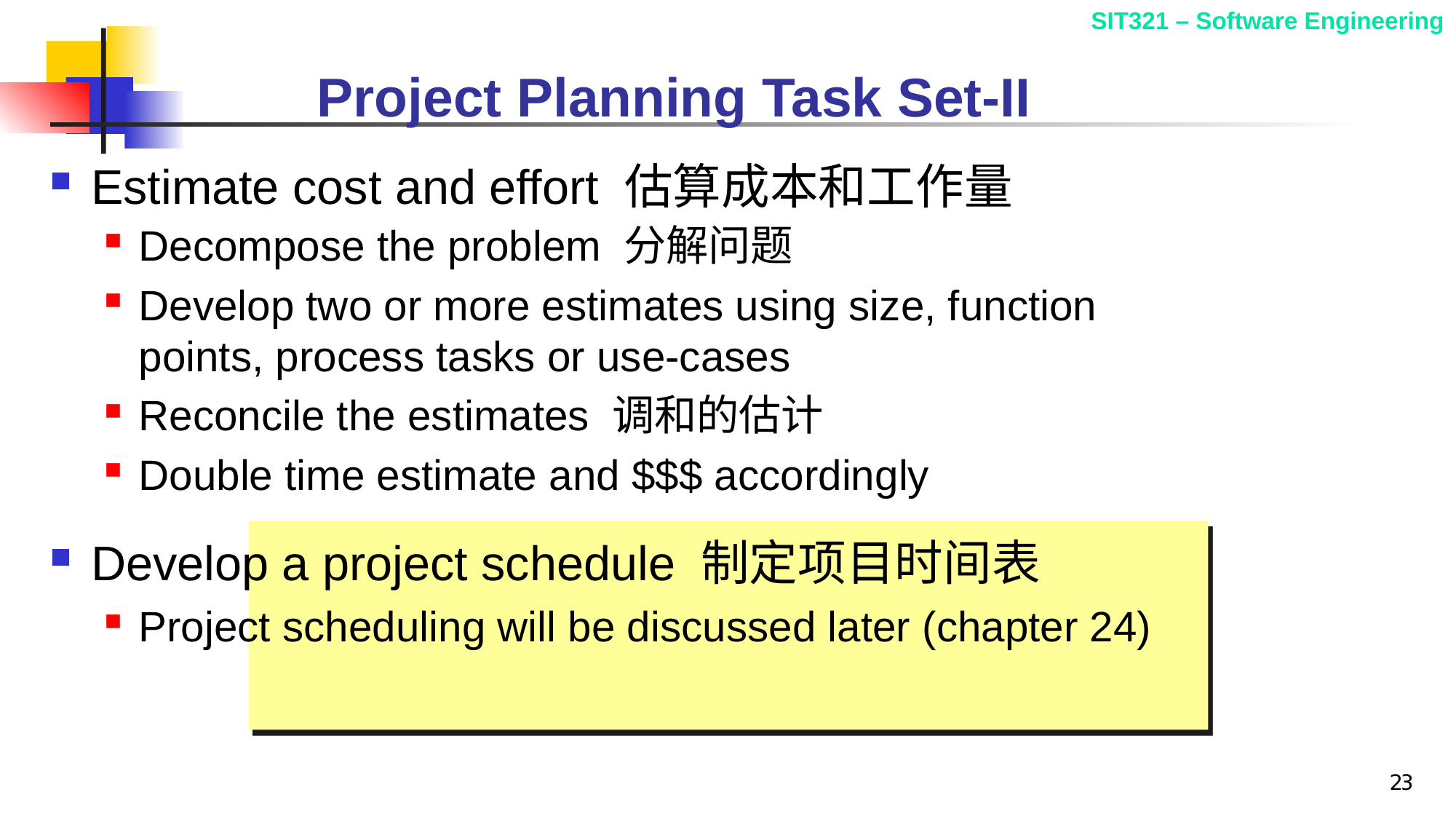

# Project Planning Task Set-II
Estimate cost and effort 估算成本和工作量
Decompose the problem 分解问题
Develop two or more estimates using size, function points, process tasks or use-cases
Reconcile the estimates 调和的估计
Double time estimate and $$$ accordingly
Develop a project schedule 制定项目时间表
Project scheduling will be discussed later (chapter 24)

23